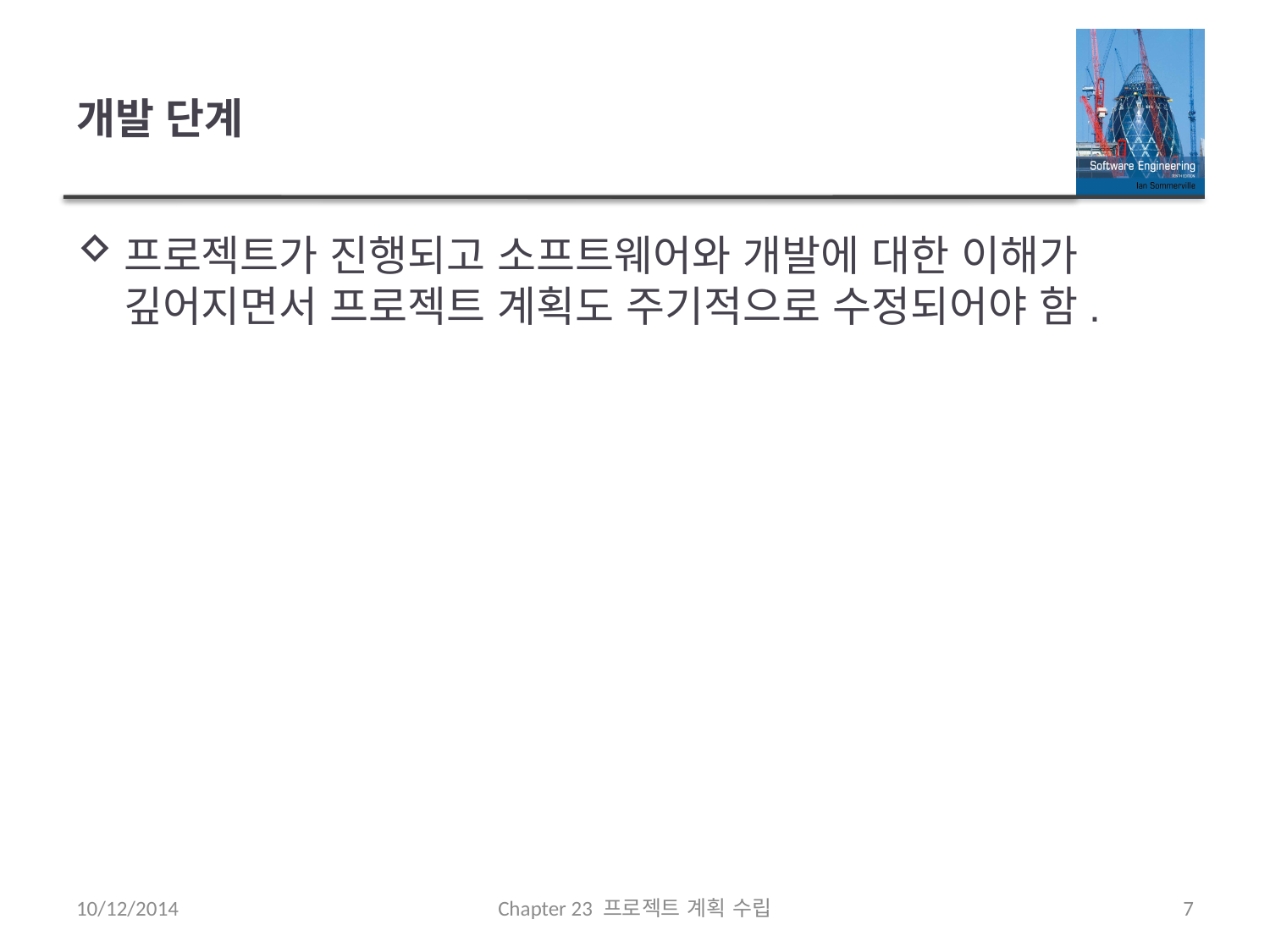

# 개발 단계
프로젝트가 진행되고 소프트웨어와 개발에 대한 이해가 깊어지면서 프로젝트 계획도 주기적으로 수정되어야 함.
10/12/2014
Chapter 23 프로젝트 계획 수립
7